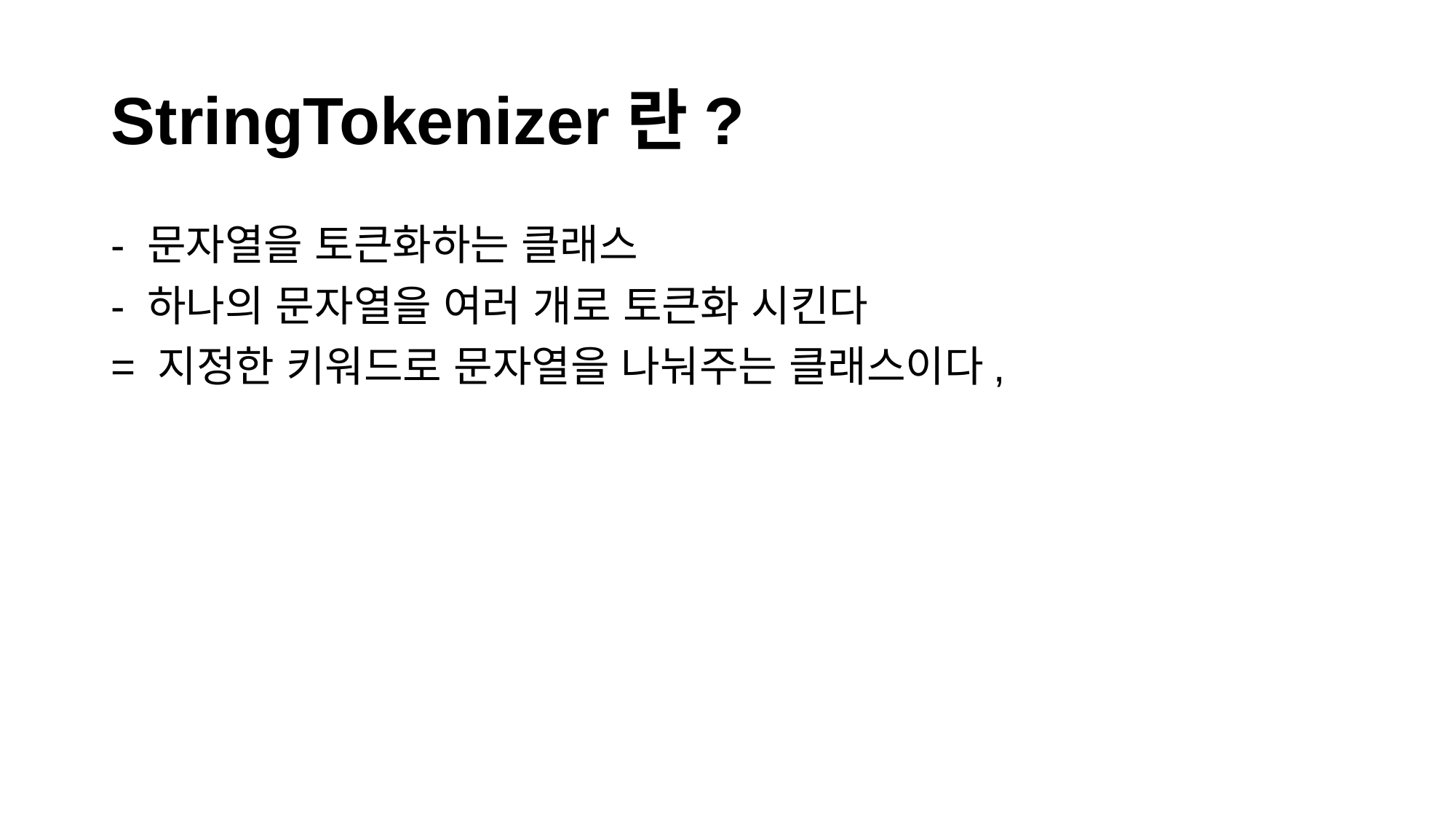

# StringTokenizer란?
- 문자열을 토큰화하는 클래스
- 하나의 문자열을 여러 개로 토큰화 시킨다
= 지정한 키워드로 문자열을 나눠주는 클래스이다,